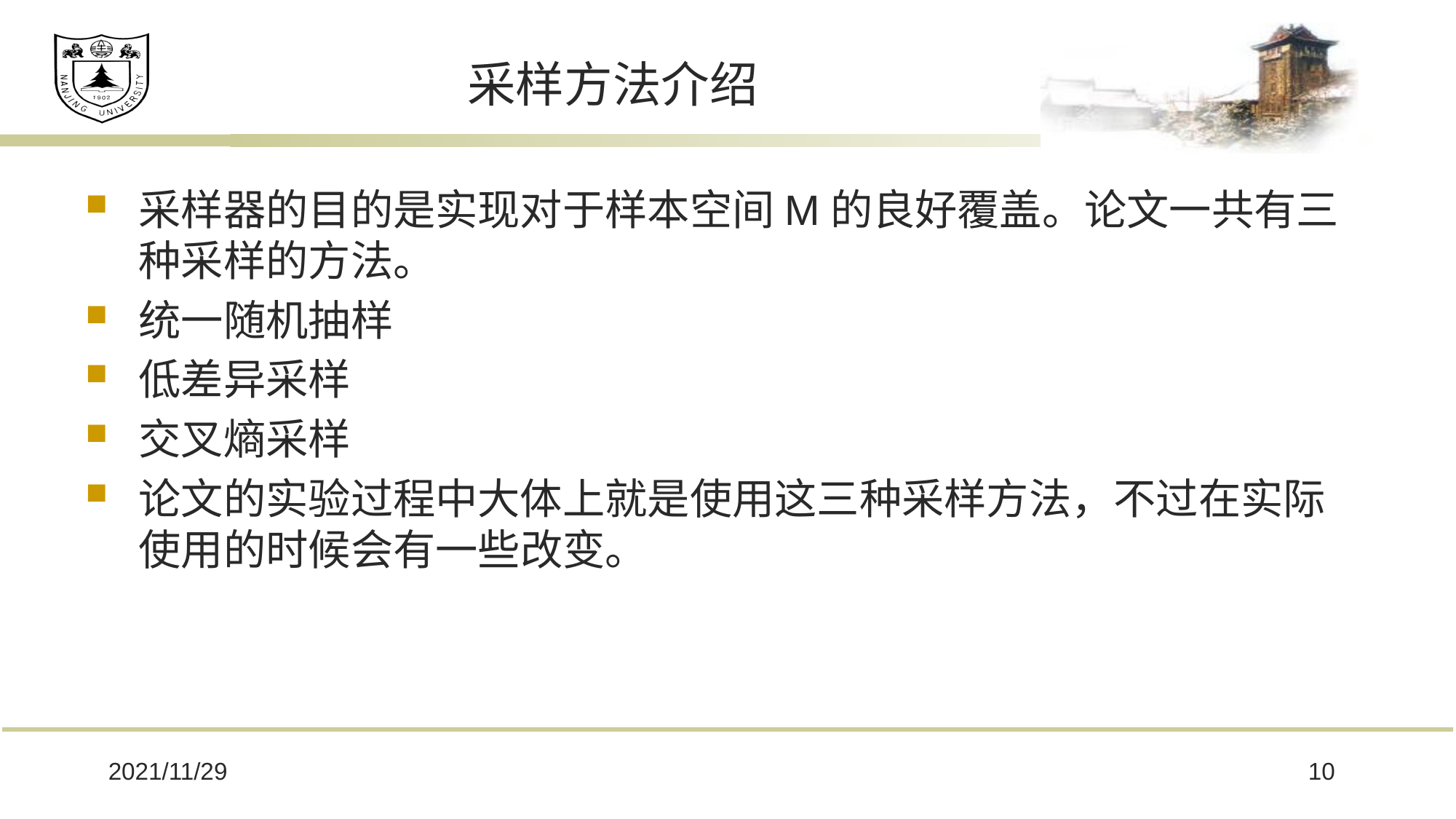

# 采样方法介绍
采样器的目的是实现对于样本空间M的良好覆盖。论文一共有三种采样的方法。
统一随机抽样
低差异采样
交叉熵采样
论文的实验过程中大体上就是使用这三种采样方法，不过在实际使用的时候会有一些改变。
2021/11/29
10